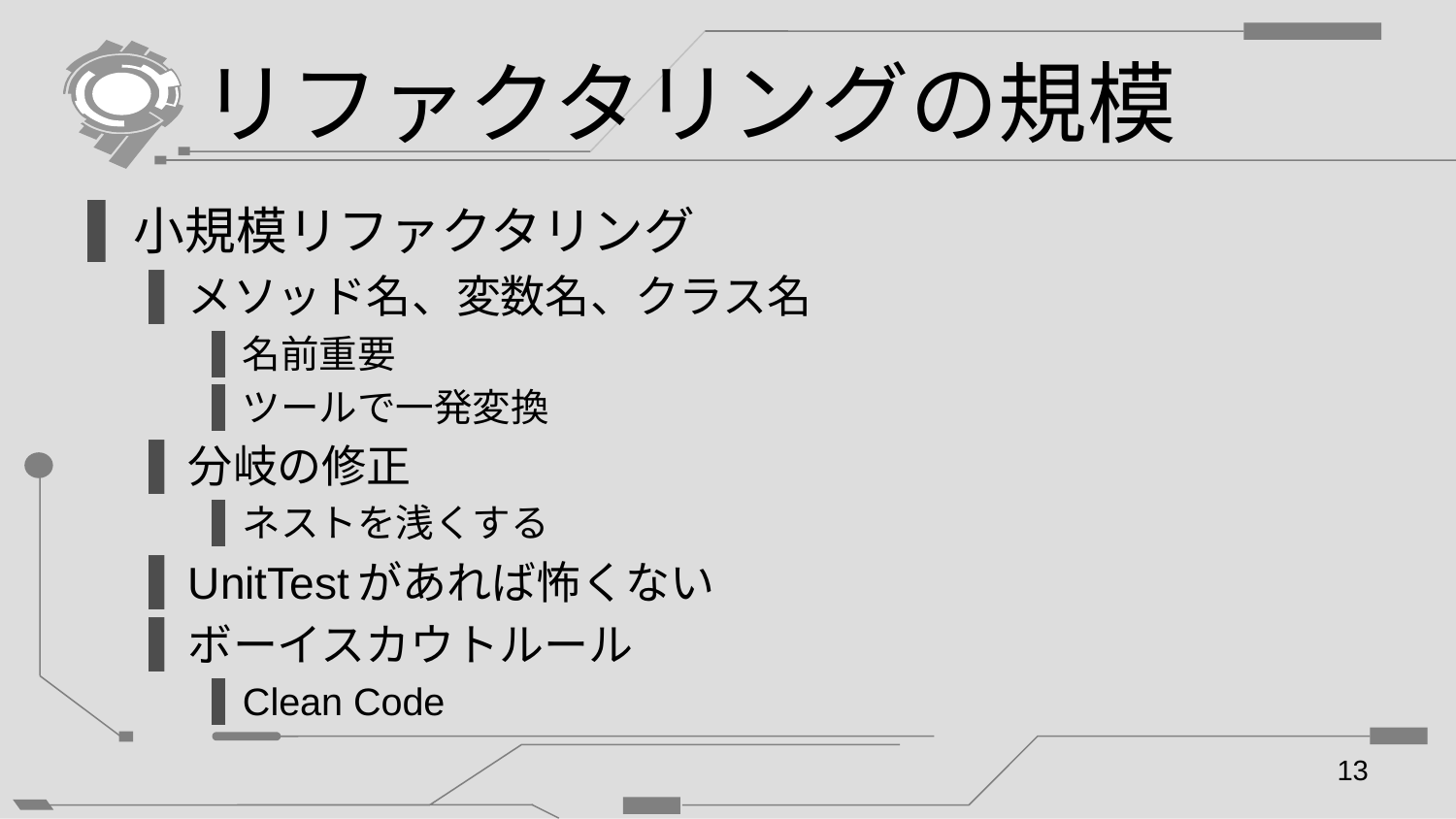

# リファクタリングの規模
小規模リファクタリング
メソッド名、変数名、クラス名
名前重要
ツールで一発変換
分岐の修正
ネストを浅くする
UnitTestがあれば怖くない
ボーイスカウトルール
Clean Code
13